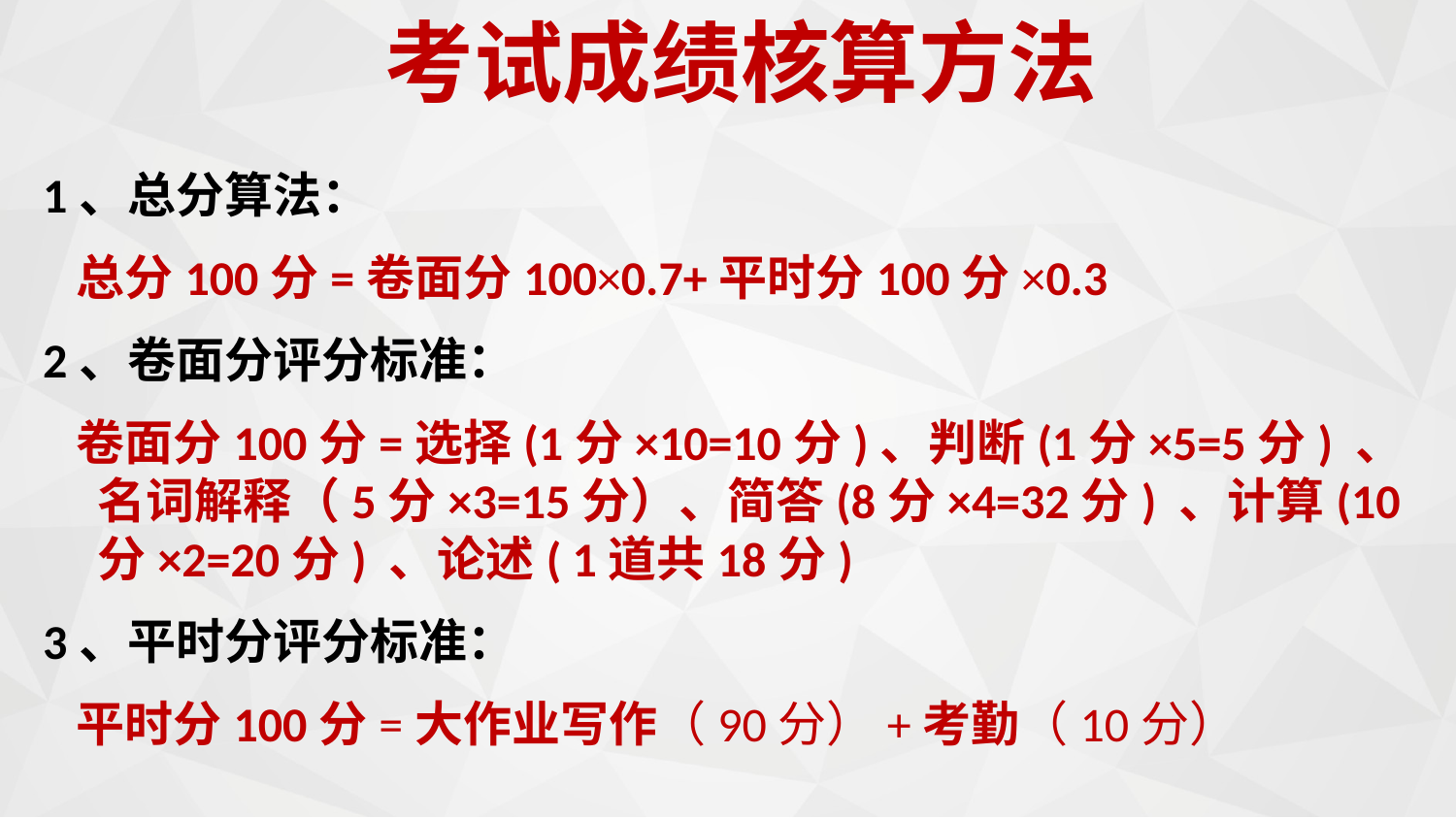

# 考试成绩核算方法
1、总分算法：
  总分100分=卷面分100×0.7+平时分100分×0.3
2、卷面分评分标准：
  卷面分100分=选择(1分×10=10分)、判断(1分×5=5分) 、名词解释（5分×3=15分）、简答(8分×4=32分) 、计算(10分×2=20分) 、论述( 1道共18分)
3、平时分评分标准：
  平时分100分=大作业写作（90分）+考勤（10分）